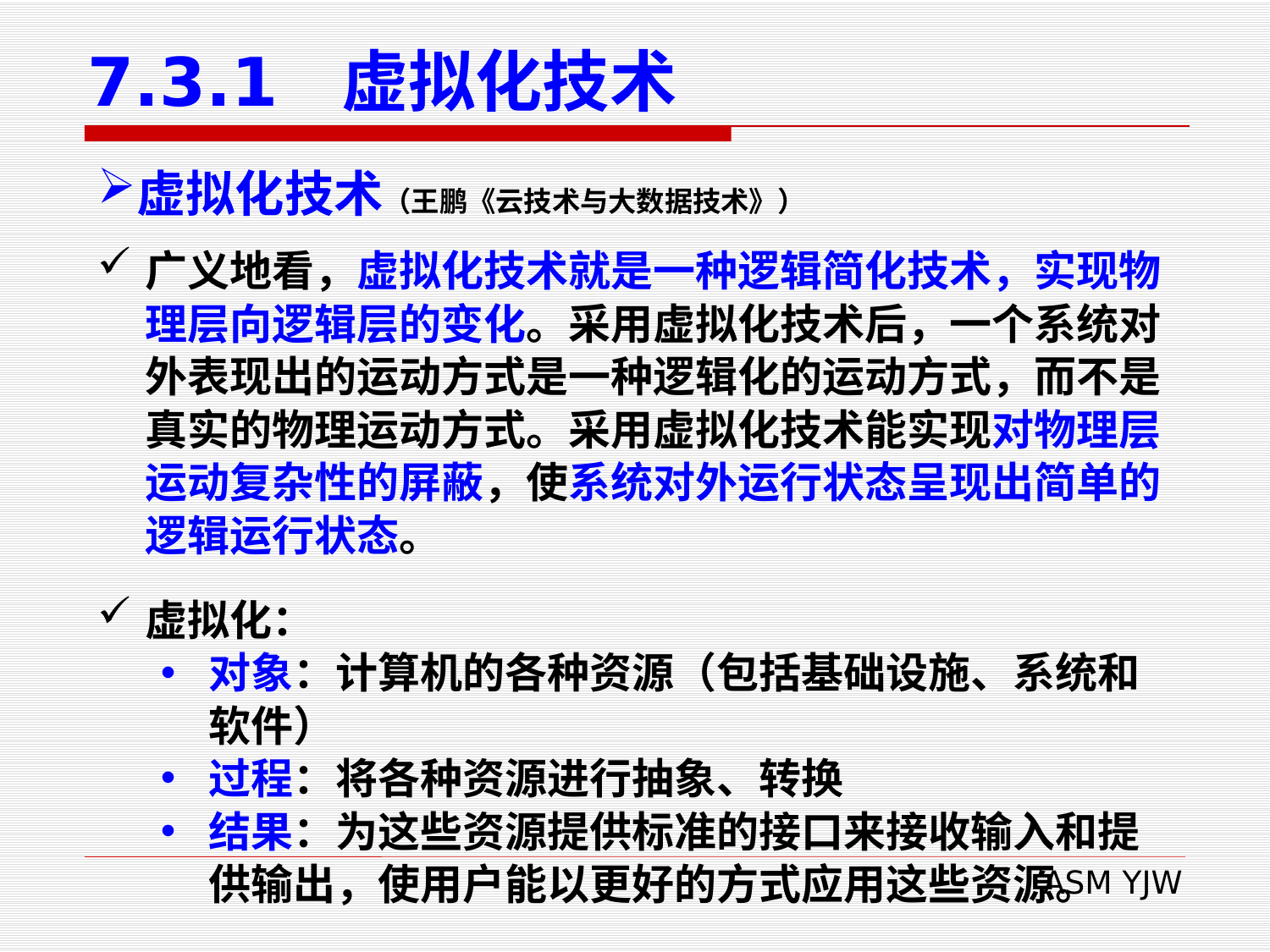

# 7.3.1  虚拟化技术
虚拟化技术（王鹏《云技术与大数据技术》）
广义地看，虚拟化技术就是一种逻辑简化技术，实现物理层向逻辑层的变化。采用虚拟化技术后，一个系统对外表现出的运动方式是一种逻辑化的运动方式，而不是真实的物理运动方式。采用虚拟化技术能实现对物理层运动复杂性的屏蔽，使系统对外运行状态呈现出简单的逻辑运行状态。
虚拟化：
对象：计算机的各种资源（包括基础设施、系统和软件）
过程：将各种资源进行抽象、转换
结果：为这些资源提供标准的接口来接收输入和提供输出，使用户能以更好的方式应用这些资源。